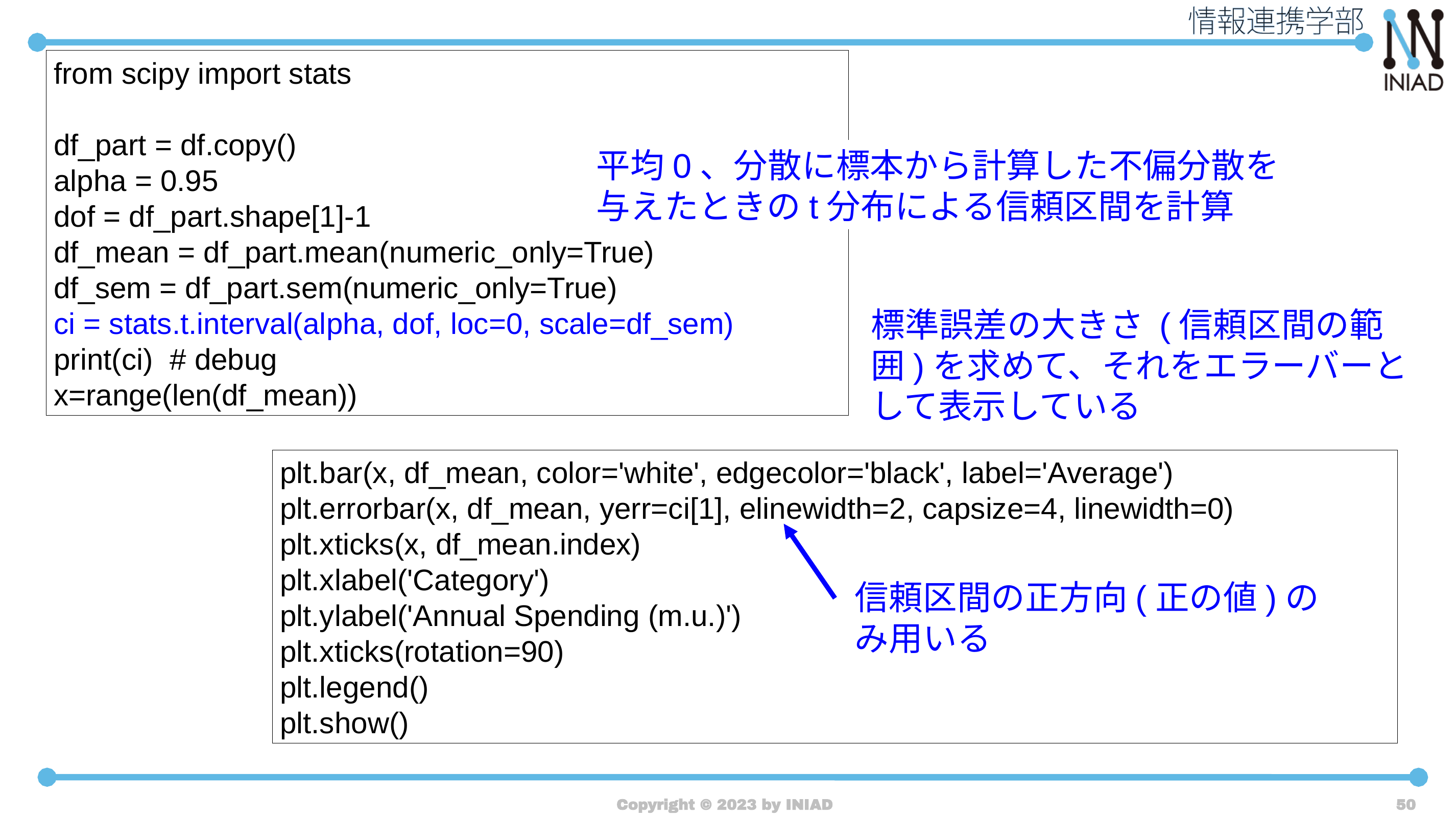

from scipy import stats

df_part = df.copy()
alpha = 0.95
dof = df_part.shape[1]-1
df_mean = df_part.mean(numeric_only=True)
df_sem = df_part.sem(numeric_only=True)
ci = stats.t.interval(alpha, dof, loc=0, scale=df_sem)
print(ci)  # debug
x=range(len(df_mean))
平均0、分散に標本から計算した不偏分散を与えたときのt分布による信頼区間を計算
標準誤差の大きさ (信頼区間の範囲)を求めて、それをエラーバーとして表示している
plt.bar(x, df_mean, color='white', edgecolor='black', label='Average')
plt.errorbar(x, df_mean, yerr=ci[1], elinewidth=2, capsize=4, linewidth=0)
plt.xticks(x, df_mean.index)
plt.xlabel('Category')
plt.ylabel('Annual Spending (m.u.)')
plt.xticks(rotation=90)
plt.legend()
plt.show()
信頼区間の正方向(正の値)のみ用いる
Copyright © 2023 by INIAD
50